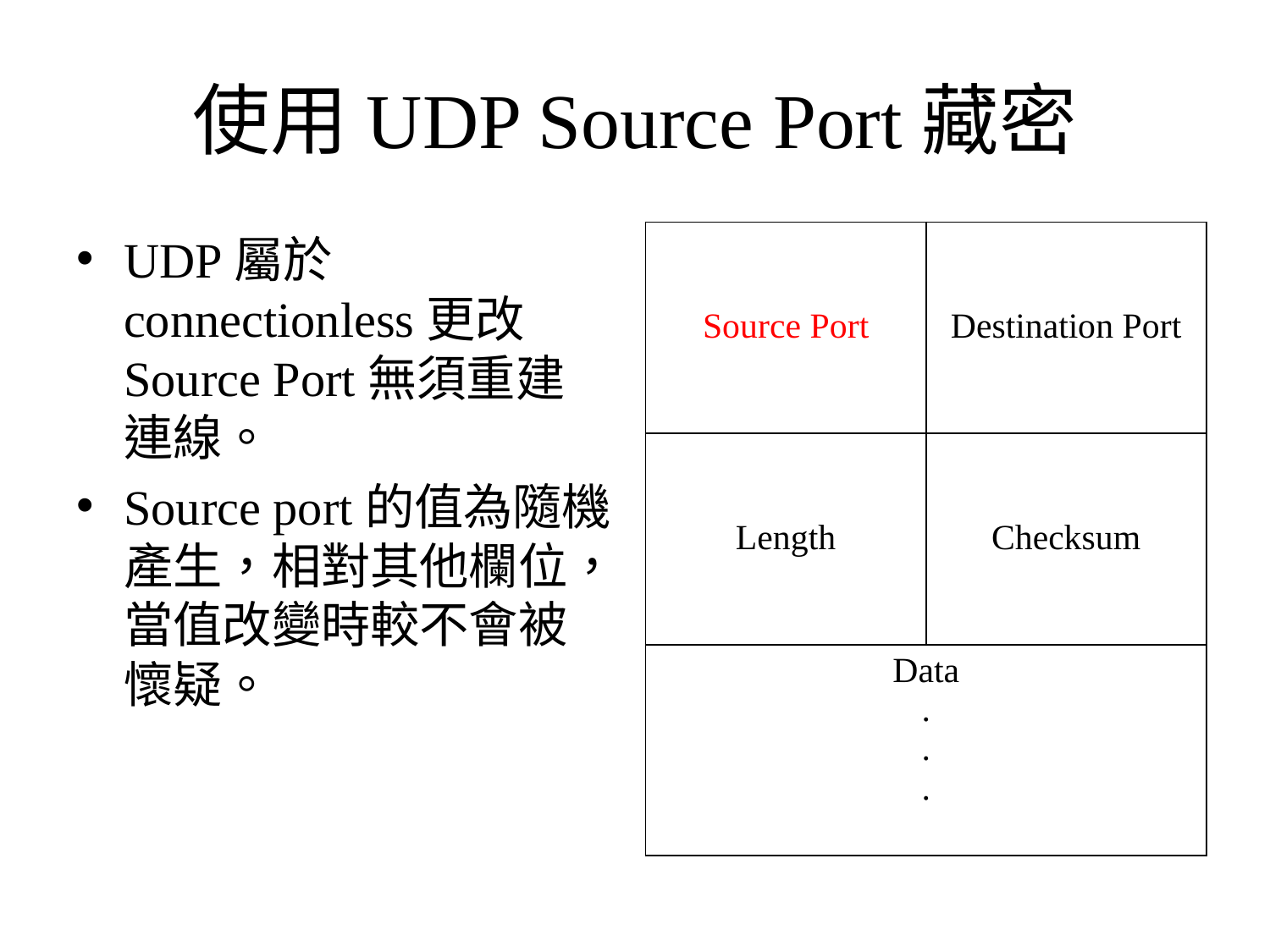

# 使用UDP Source Port藏密
UDP屬於connectionless更改Source Port無須重建連線。
Source port的值為隨機產生，相對其他欄位，當值改變時較不會被懷疑。
| Source Port | Destination Port |
| --- | --- |
| Length | Checksum |
| Data . . . |  |